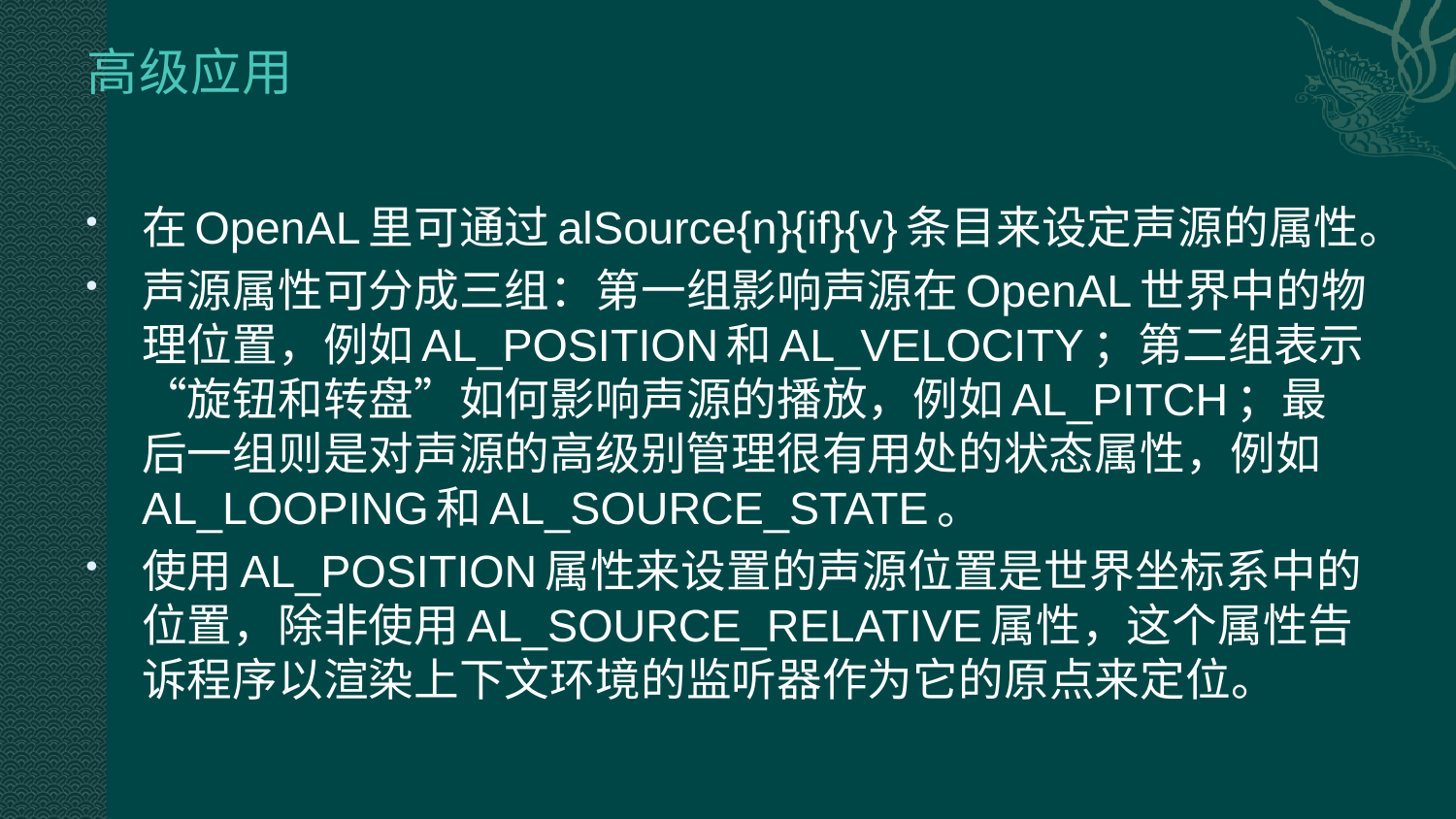

# 高级应用
在OpenAL里可通过alSource{n}{if}{v}条目来设定声源的属性。
声源属性可分成三组：第一组影响声源在OpenAL世界中的物理位置，例如AL_POSITION和AL_VELOCITY；第二组表示“旋钮和转盘”如何影响声源的播放，例如AL_PITCH；最后一组则是对声源的高级别管理很有用处的状态属性，例如AL_LOOPING和AL_SOURCE_STATE。
使用AL_POSITION属性来设置的声源位置是世界坐标系中的位置，除非使用AL_SOURCE_RELATIVE属性，这个属性告诉程序以渲染上下文环境的监听器作为它的原点来定位。